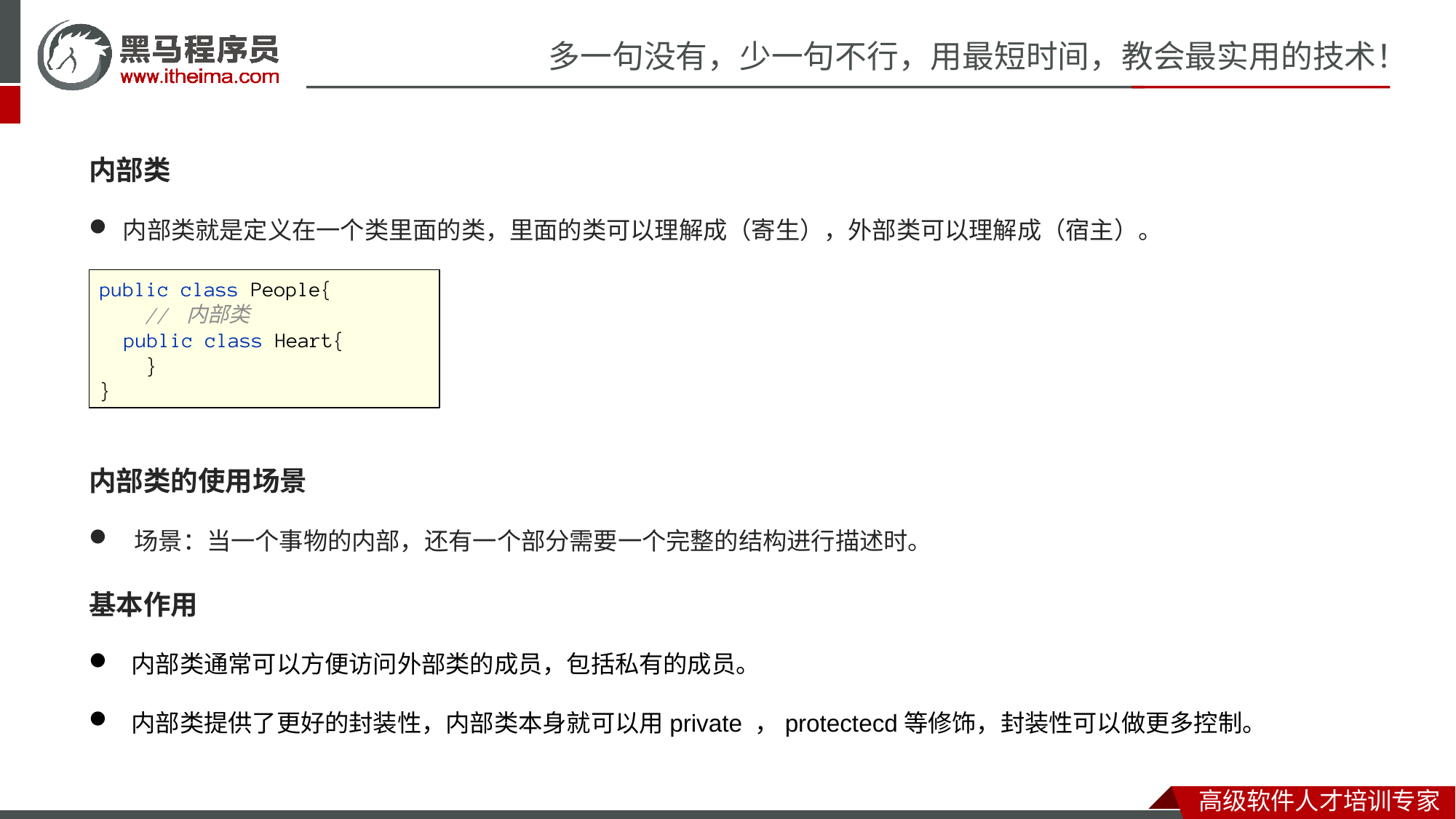

内部类
内部类就是定义在一个类里面的类，里面的类可以理解成（寄生），外部类可以理解成（宿主）。

public class People{
    // 内部类
    public class Heart{
    }
}
内部类的使用场景
 场景：当一个事物的内部，还有一个部分需要一个完整的结构进行描述时。
基本作用
内部类通常可以方便访问外部类的成员，包括私有的成员。
内部类提供了更好的封装性，内部类本身就可以用private ，protectecd等修饰，封装性可以做更多控制。